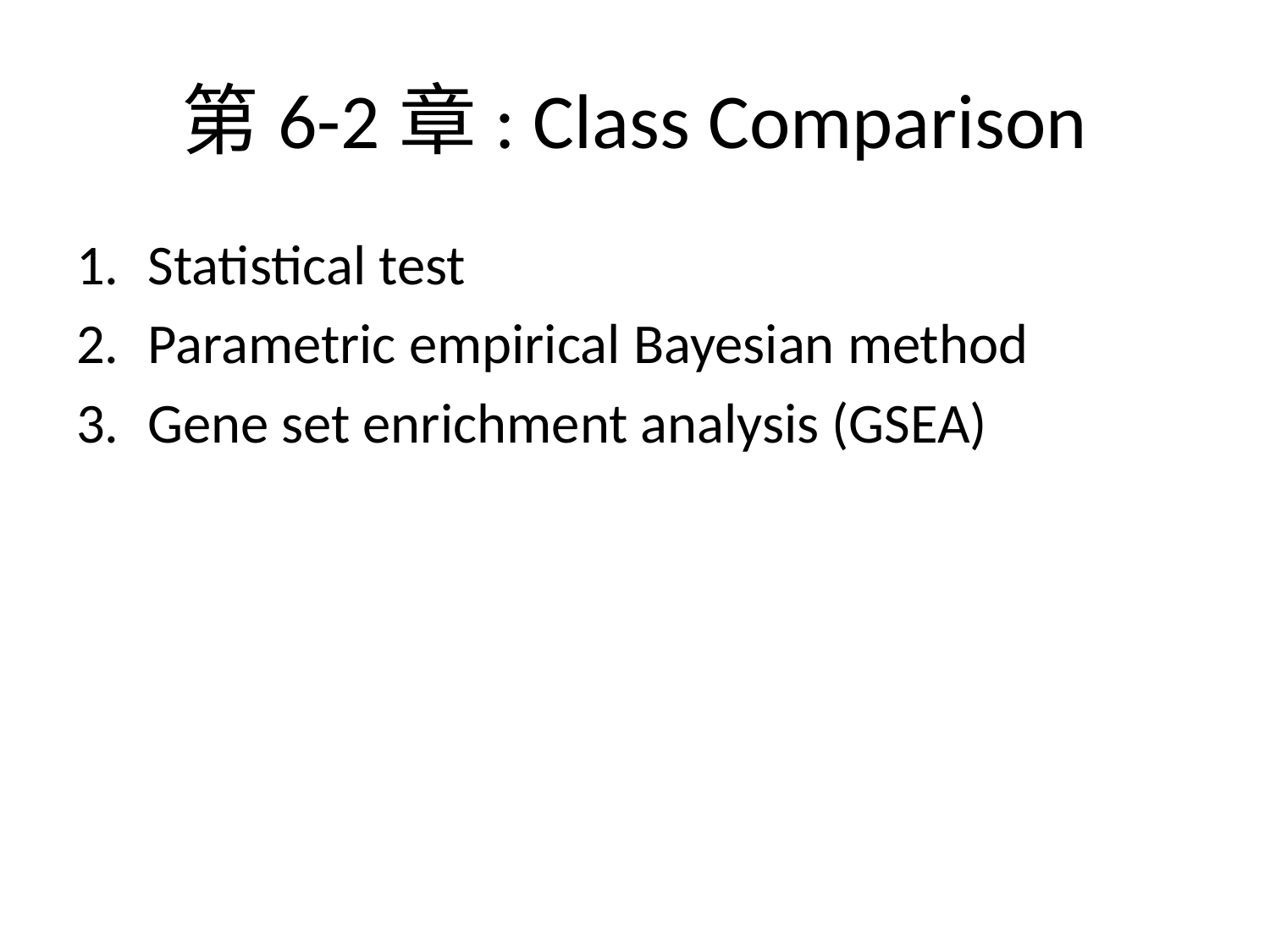

# 第6-2章: Class Comparison
Statistical test
Parametric empirical Bayesian method
Gene set enrichment analysis (GSEA)